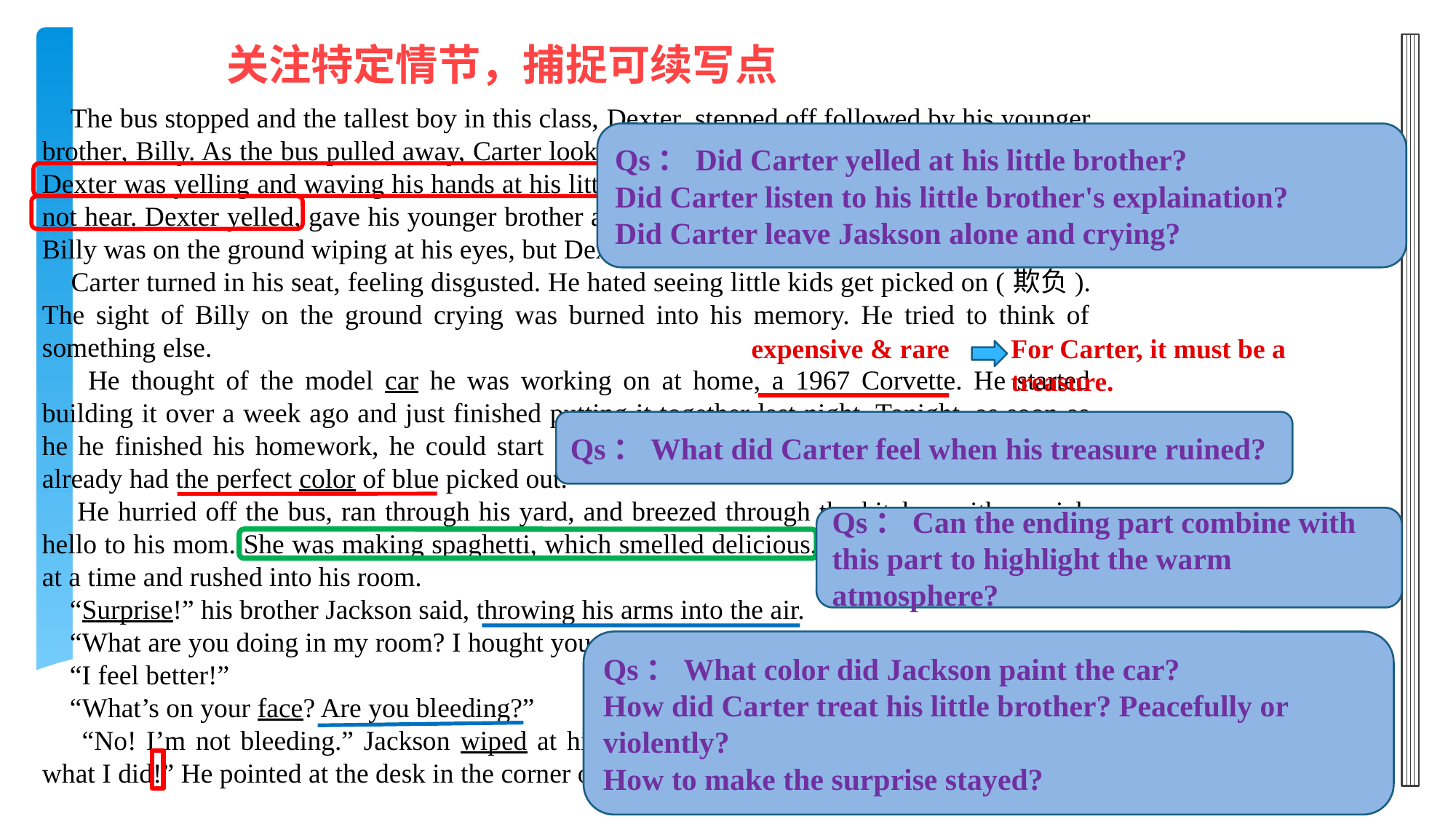

关注特定情节，捕捉可续写点

    The bus stopped and the tallest boy in this class, Dexter, stepped off followed by his younger brother, Billy. As the bus pulled away, Carter looked back over his shoulder to watch the boys. Dexter was yelling and waving his hands at his little brother. Billy said something Carter could not hear. Dexter yelled, gave his younger brother a hard shove and knocked him to the ground. Billy was on the ground wiping at his eyes, but Dexter walked away.
    Carter turned in his seat, feeling disgusted. He hated seeing little kids get picked on (欺负). The sight of Billy on the ground crying was burned into his memory. He tried to think of something else.
    He thought of the model car he was working on at home, a 1967 Corvette. He started building it over a week ago and just finished putting it together last night. Tonight, as soon as he he finished his homework, he could start painting the car. That was his favorite part. He already had the perfect color of blue picked out.
    He hurried off the bus, ran through his yard, and breezed through the kitchen with a quick hello to his mom. She was making spaghetti, which smelled delicious. He ran up the stairs two at a time and rushed into his room.
    “Surprise!” his brother Jackson said, throwing his arms into the air.
    “What are you doing in my room? I hought you were sick!”
    “I feel better!”
    “What’s on your face? Are you bleeding?”
    “No! I’m not bleeding.” Jackson wiped at his face. “It’s probably just paint. Look! Look what I did!” He pointed at the desk in the corner of Carther’s room.

Qs：Did Carter yelled at his little brother?
Did Carter listen to his little brother's explaination?
Did Carter leave Jaskson alone and crying?

expensive & rare
For Carter, it must be a treasure.

Qs：What did Carter feel when his treasure ruined?
Qs：Can the ending part combine with this part to highlight the warm atmosphere?

Qs：What color did Jackson paint the car?
How did Carter treat his little brother? Peacefully or violently?
How to make the surprise stayed?